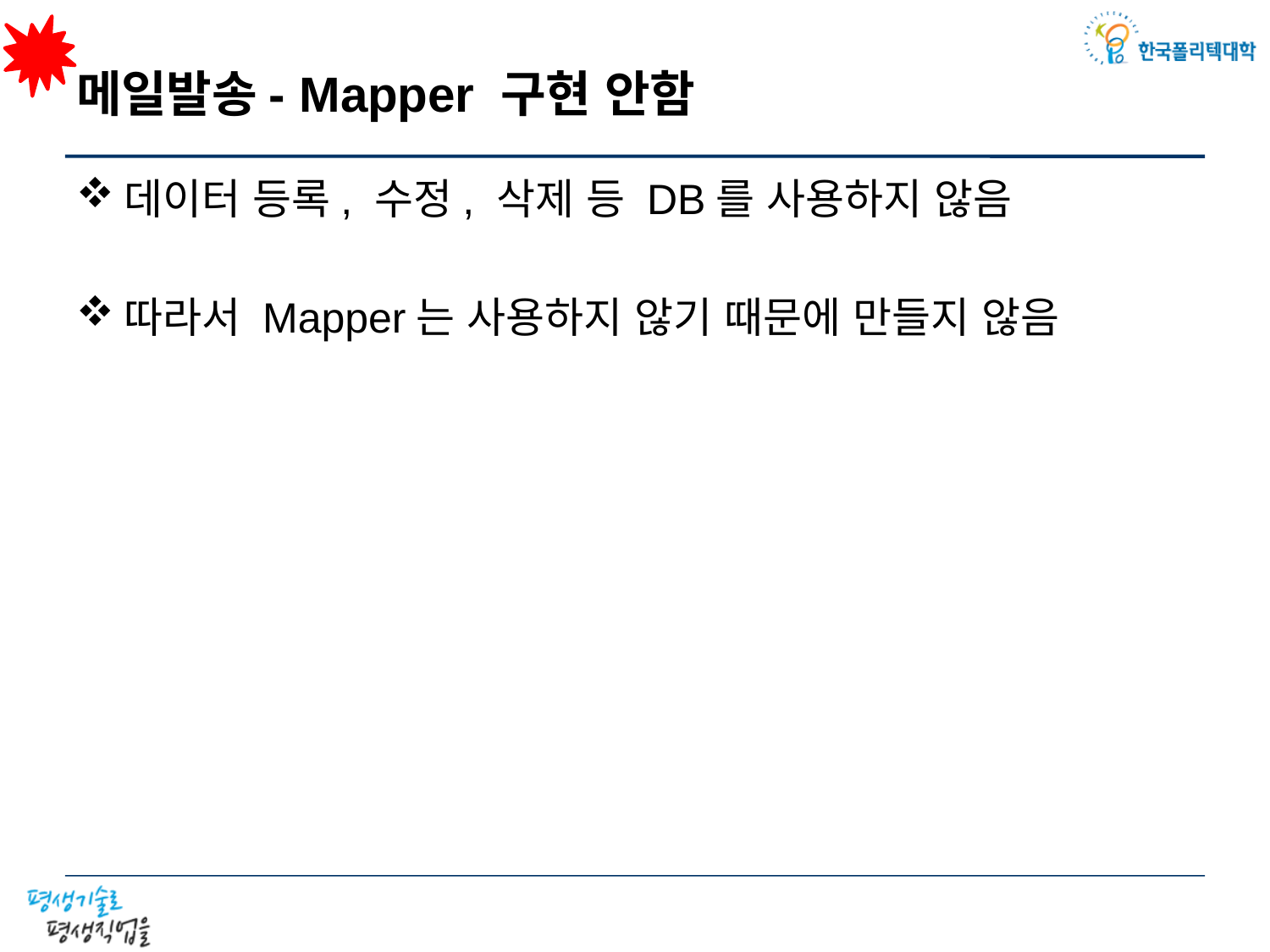

# 메일발송- Mapper 구현 안함
데이터 등록, 수정, 삭제 등 DB를 사용하지 않음

따라서 Mapper는 사용하지 않기 때문에 만들지 않음